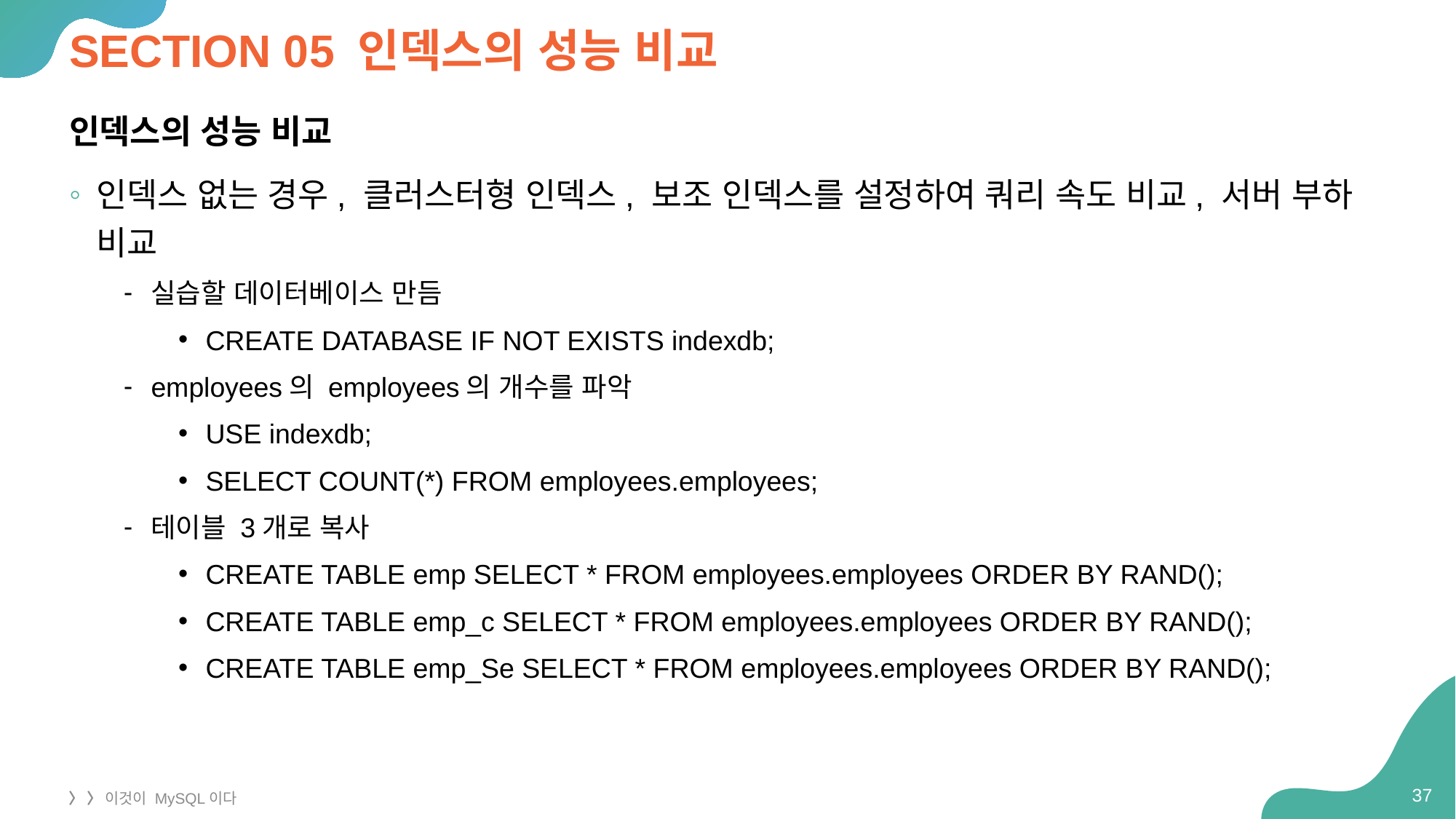

# SECTION 05 인덱스의 성능 비교
인덱스의 성능 비교
인덱스 없는 경우, 클러스터형 인덱스, 보조 인덱스를 설정하여 쿼리 속도 비교, 서버 부하 비교
실습할 데이터베이스 만듬
CREATE DATABASE IF NOT EXISTS indexdb;
employees의 employees의 개수를 파악
USE indexdb;
SELECT COUNT(*) FROM employees.employees;
테이블 3개로 복사
CREATE TABLE emp SELECT * FROM employees.employees ORDER BY RAND();
CREATE TABLE emp_c SELECT * FROM employees.employees ORDER BY RAND();
CREATE TABLE emp_Se SELECT * FROM employees.employees ORDER BY RAND();
37
〉 〉 이것이 MySQL이다